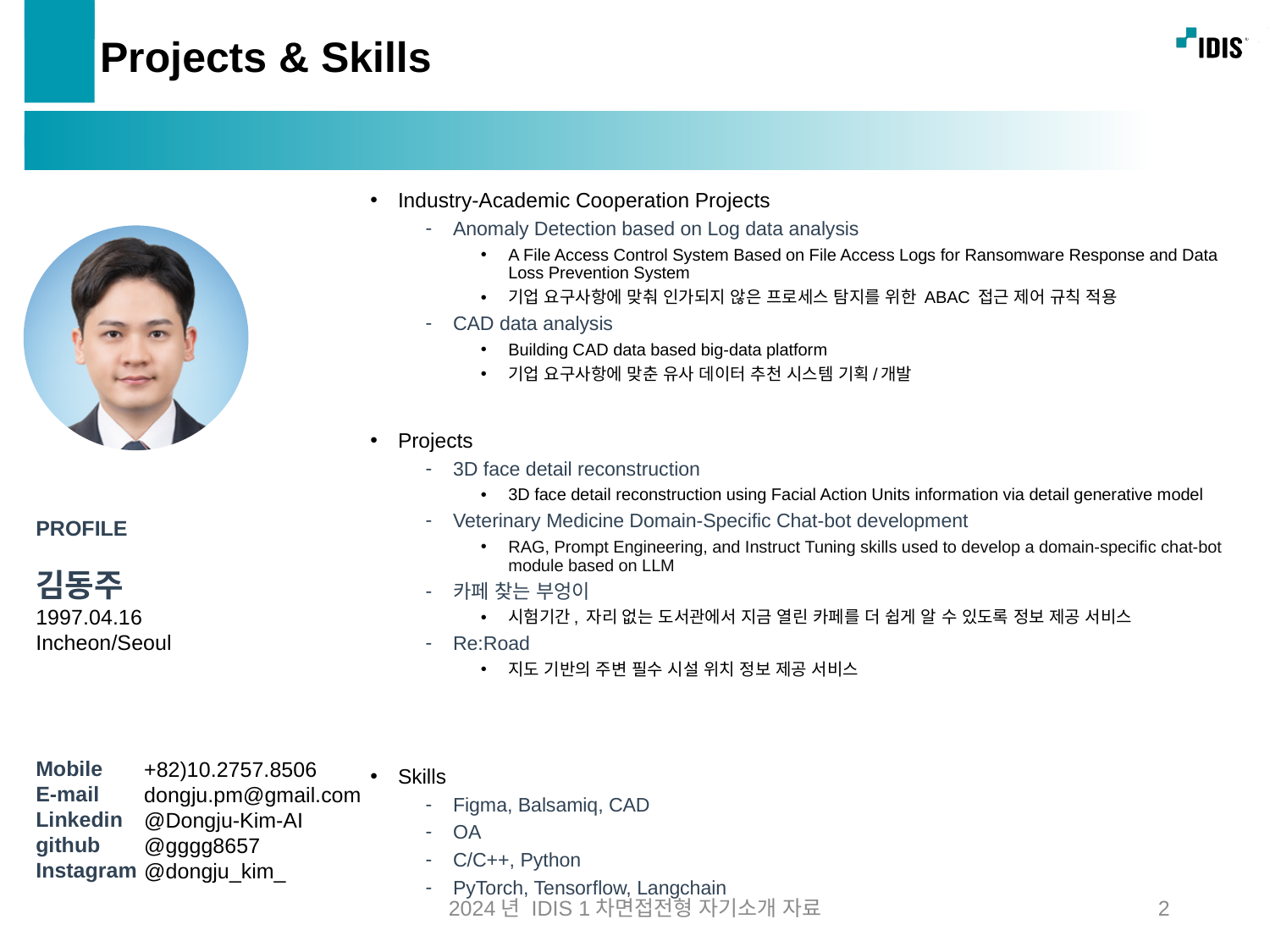

# Projects & Skills
Industry-Academic Cooperation Projects
Anomaly Detection based on Log data analysis
A File Access Control System Based on File Access Logs for Ransomware Response and Data Loss Prevention System
기업 요구사항에 맞춰 인가되지 않은 프로세스 탐지를 위한 ABAC 접근 제어 규칙 적용
CAD data analysis
Building CAD data based big-data platform
기업 요구사항에 맞춘 유사 데이터 추천 시스템 기획/개발

Projects
3D face detail reconstruction
3D face detail reconstruction using Facial Action Units information via detail generative model
Veterinary Medicine Domain-Specific Chat-bot development
RAG, Prompt Engineering, and Instruct Tuning skills used to develop a domain-specific chat-bot module based on LLM
카페 찾는 부엉이
시험기간, 자리 없는 도서관에서 지금 열린 카페를 더 쉽게 알 수 있도록 정보 제공 서비스
Re:Road
지도 기반의 주변 필수 시설 위치 정보 제공 서비스

Skills
Figma, Balsamiq, CAD
OA
C/C++, Python
PyTorch, Tensorflow, Langchain

PROFILE

김동주
1997.04.16
Incheon/Seoul

Mobile
E-mail
Linkedin
github
Instagram
+82)10.2757.8506
dongju.pm@gmail.com
@Dongju-Kim-AI
@gggg8657
@dongju_kim_
2024년 IDIS 1차면접전형 자기소개 자료
2